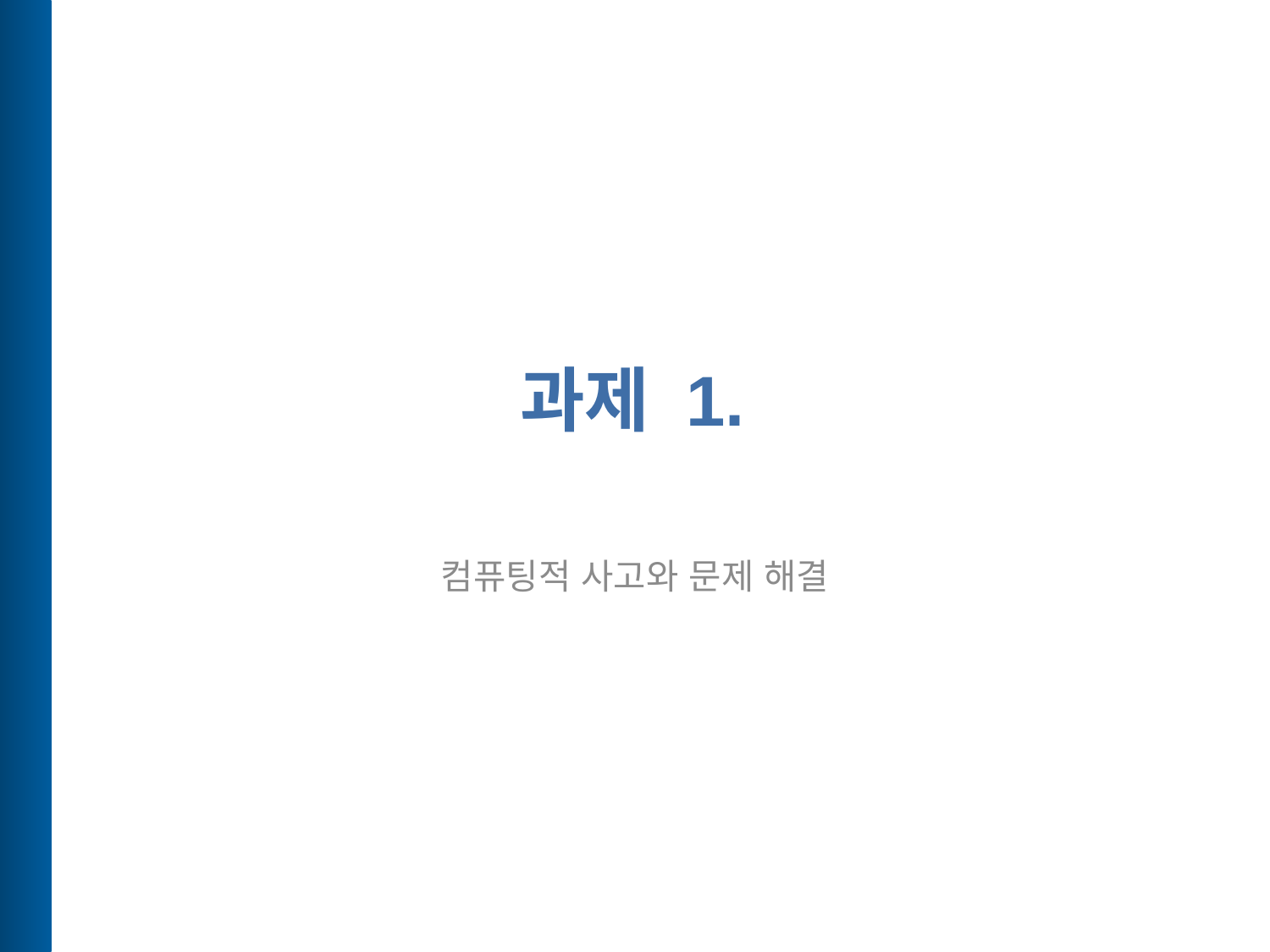

# 과제 1.
컴퓨팅적 사고와 문제 해결